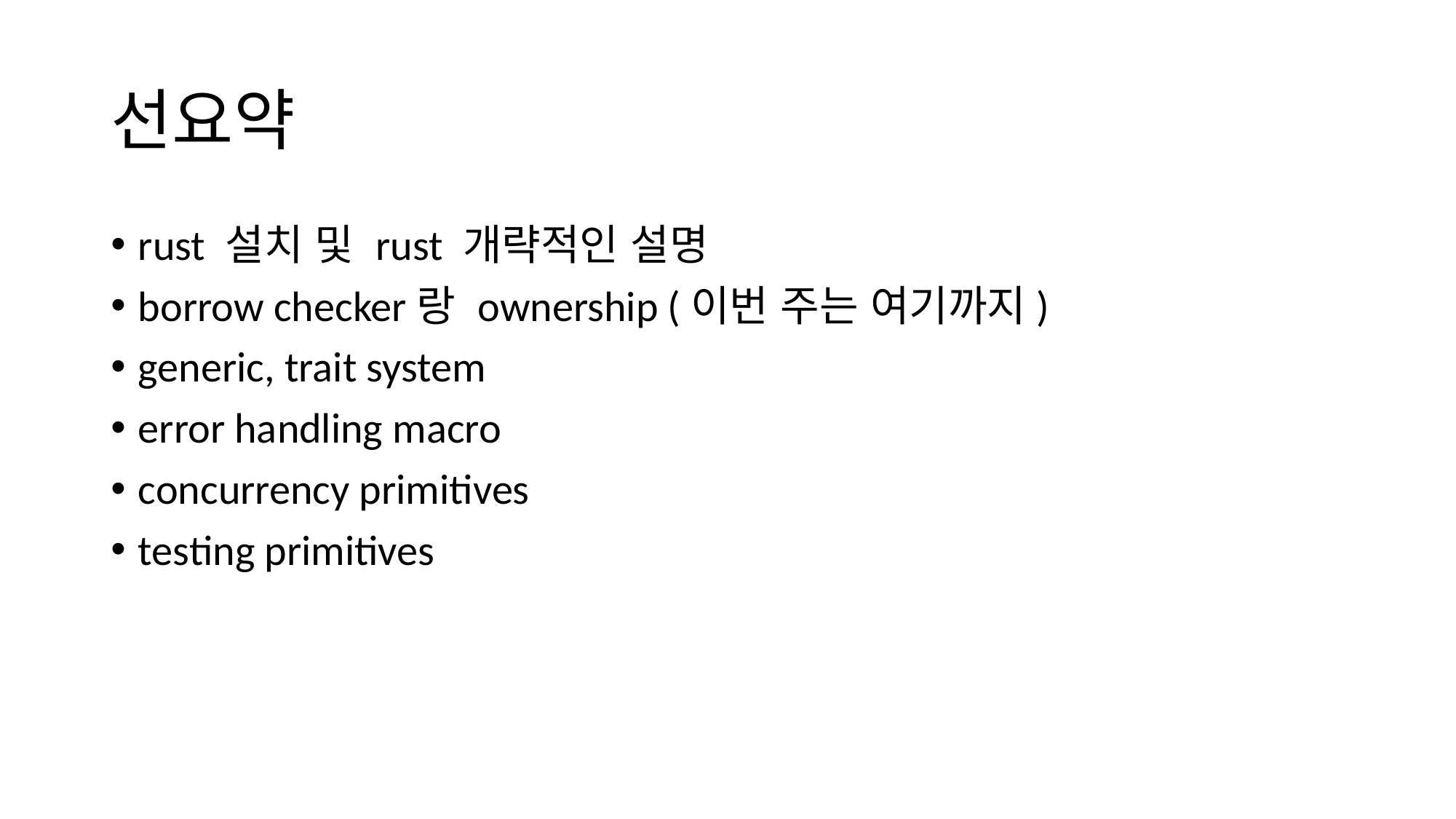

# 선요약
rust 설치 및 rust 개략적인 설명
borrow checker랑 ownership (이번 주는 여기까지)
generic, trait system
error handling macro
concurrency primitives
testing primitives